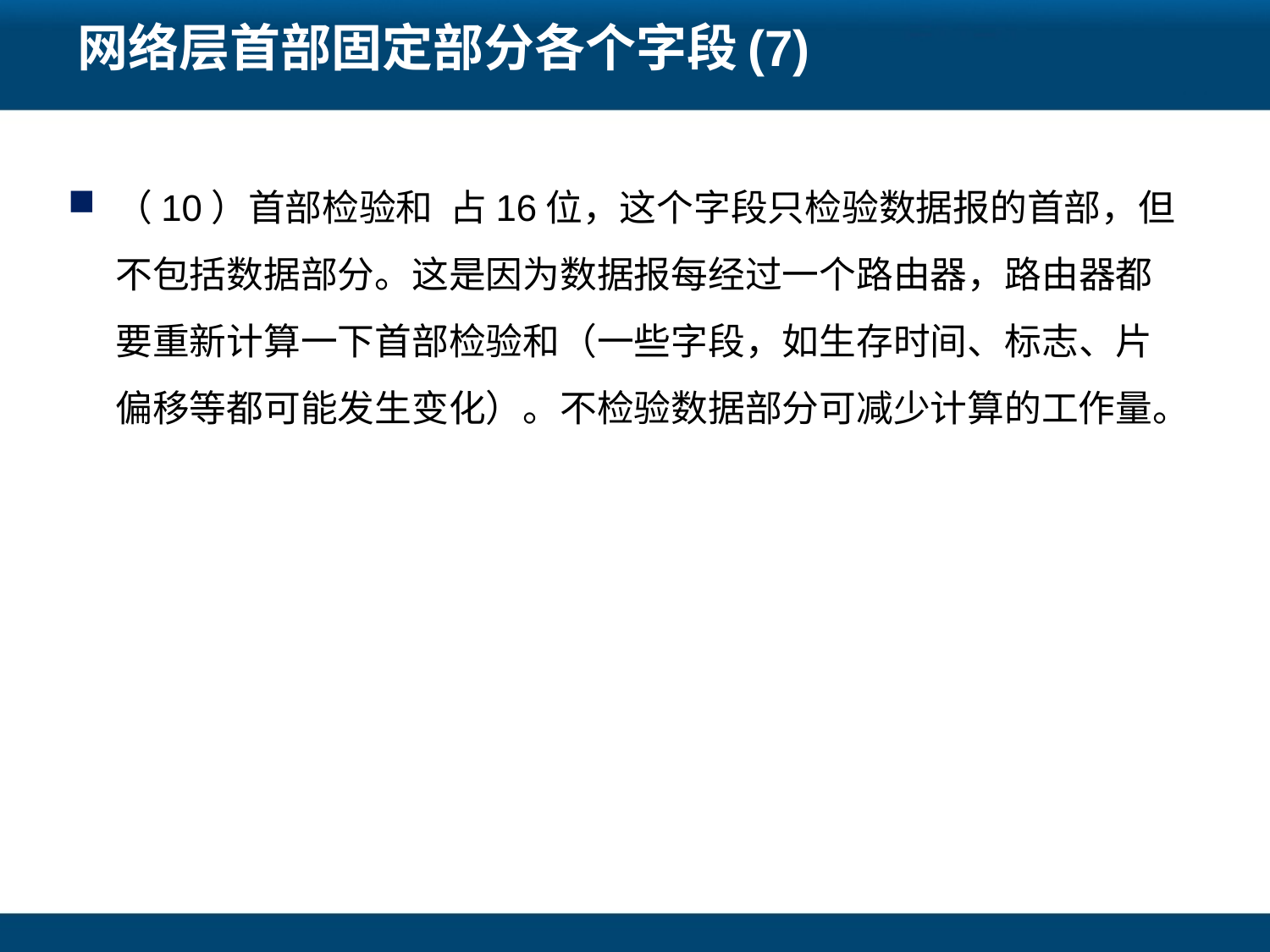

# 网络层首部固定部分各个字段(7)
（10）首部检验和  占16位，这个字段只检验数据报的首部，但不包括数据部分。这是因为数据报每经过一个路由器，路由器都要重新计算一下首部检验和（一些字段，如生存时间、标志、片偏移等都可能发生变化）。不检验数据部分可减少计算的工作量。